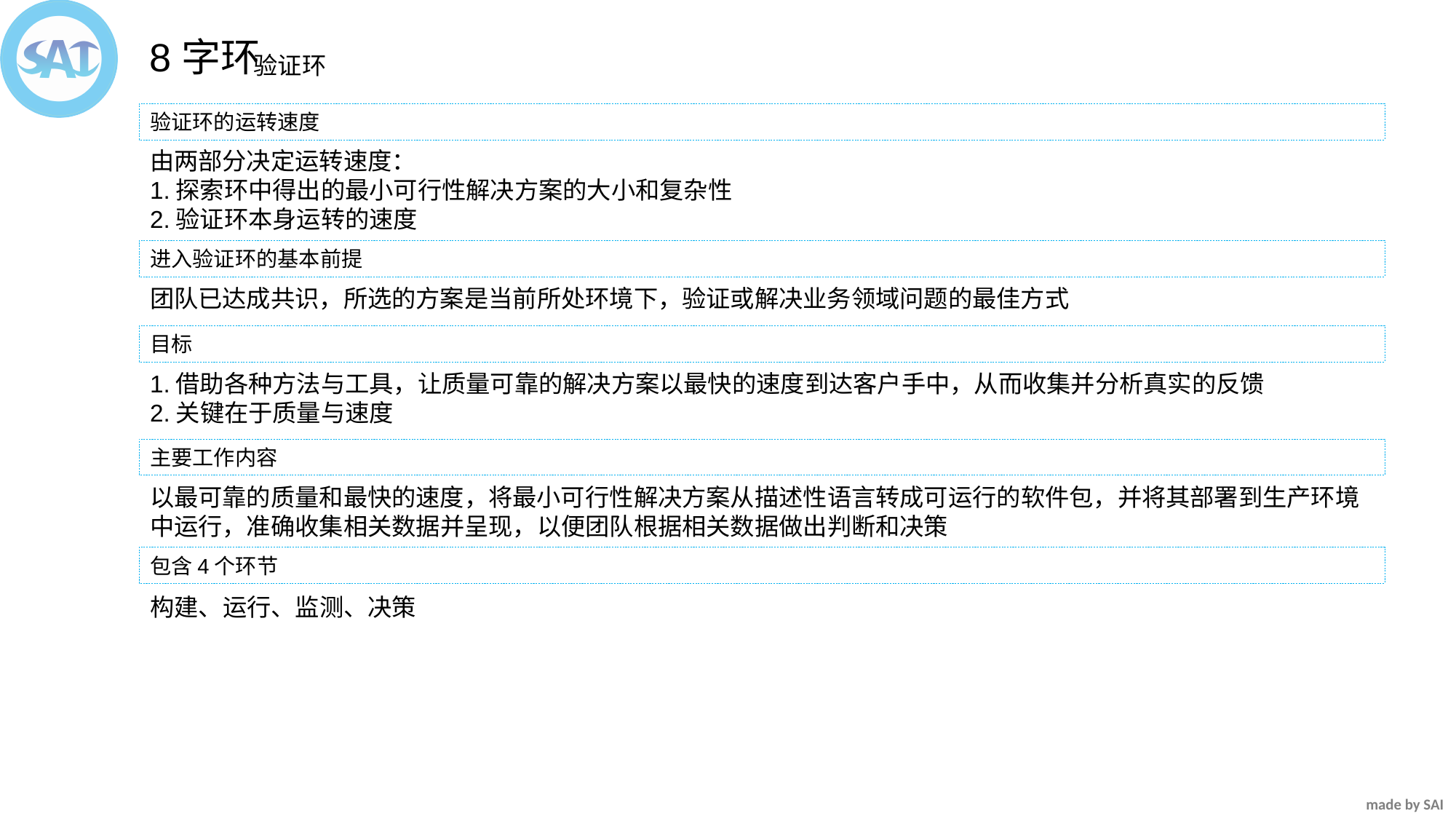

8字环
验证环
验证环的运转速度
由两部分决定运转速度：
1.探索环中得出的最小可行性解决方案的大小和复杂性
2.验证环本身运转的速度
进入验证环的基本前提
团队已达成共识，所选的方案是当前所处环境下，验证或解决业务领域问题的最佳方式
目标
1.借助各种方法与工具，让质量可靠的解决方案以最快的速度到达客户手中，从而收集并分析真实的反馈
2.关键在于质量与速度
主要工作内容
以最可靠的质量和最快的速度，将最小可行性解决方案从描述性语言转成可运行的软件包，并将其部署到生产环境中运行，准确收集相关数据并呈现，以便团队根据相关数据做出判断和决策
包含4个环节
构建、运行、监测、决策